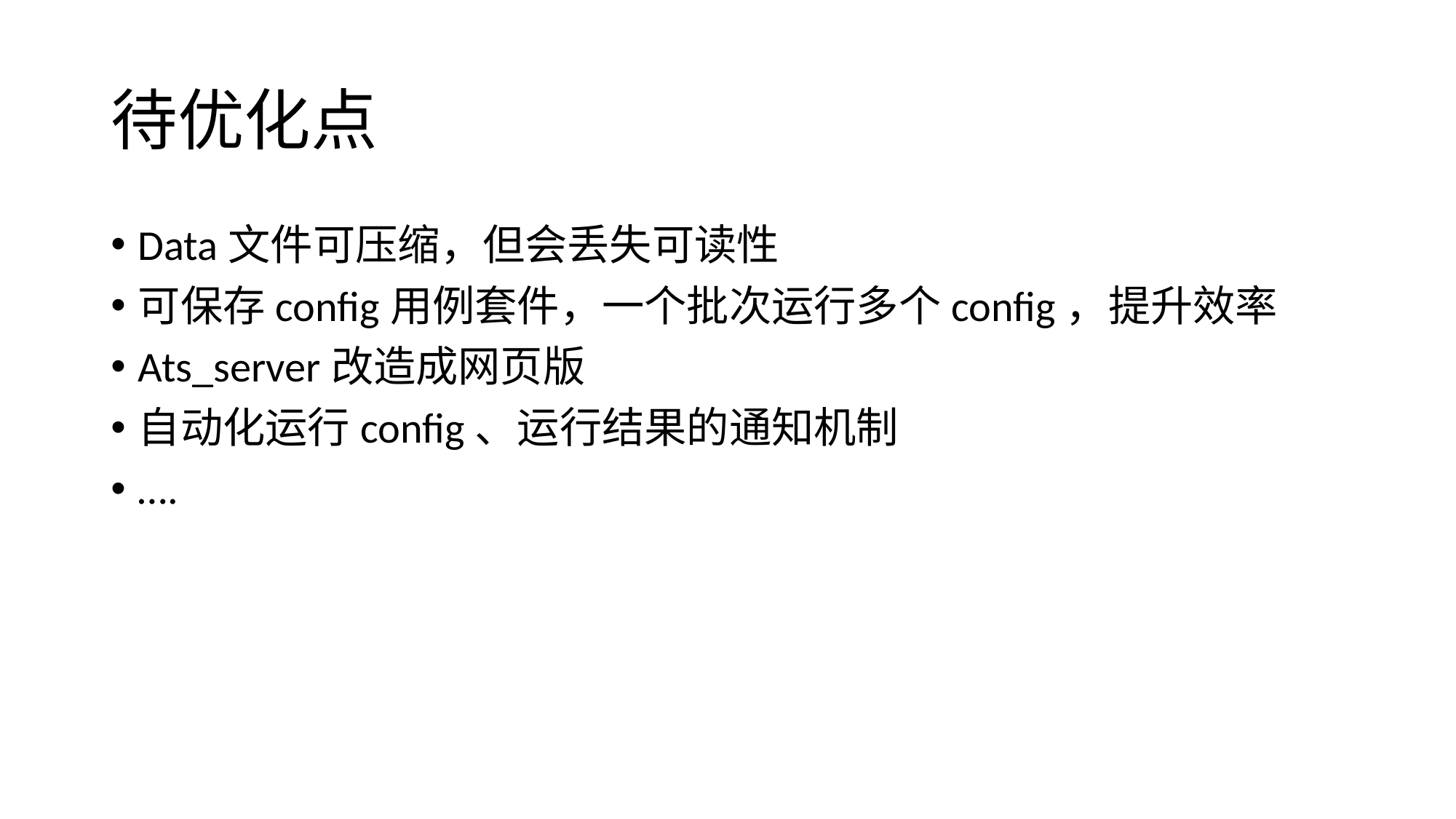

# 待优化点
Data文件可压缩，但会丢失可读性
可保存config用例套件，一个批次运行多个config，提升效率
Ats_server改造成网页版
自动化运行config、运行结果的通知机制
….